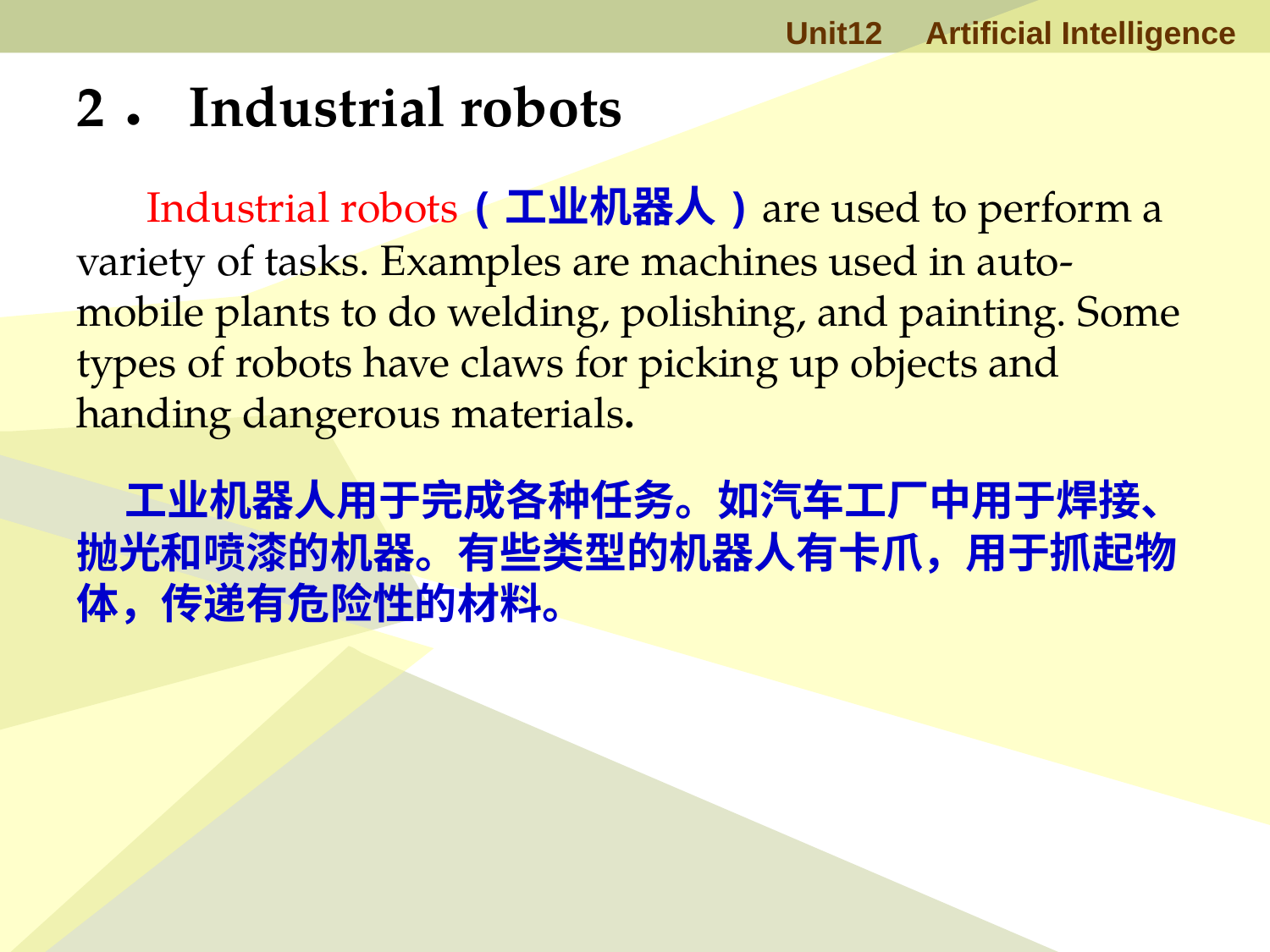

2．Industrial robots
     Industrial robots (工业机器人) are used to perform a variety of tasks. Examples are machines used in auto- mobile plants to do welding, polishing, and painting. Some types of robots have claws for picking up objects and handing dangerous materials.
   工业机器人用于完成各种任务。如汽车工厂中用于焊接、抛光和喷漆的机器。有些类型的机器人有卡爪，用于抓起物体，传递有危险性的材料。